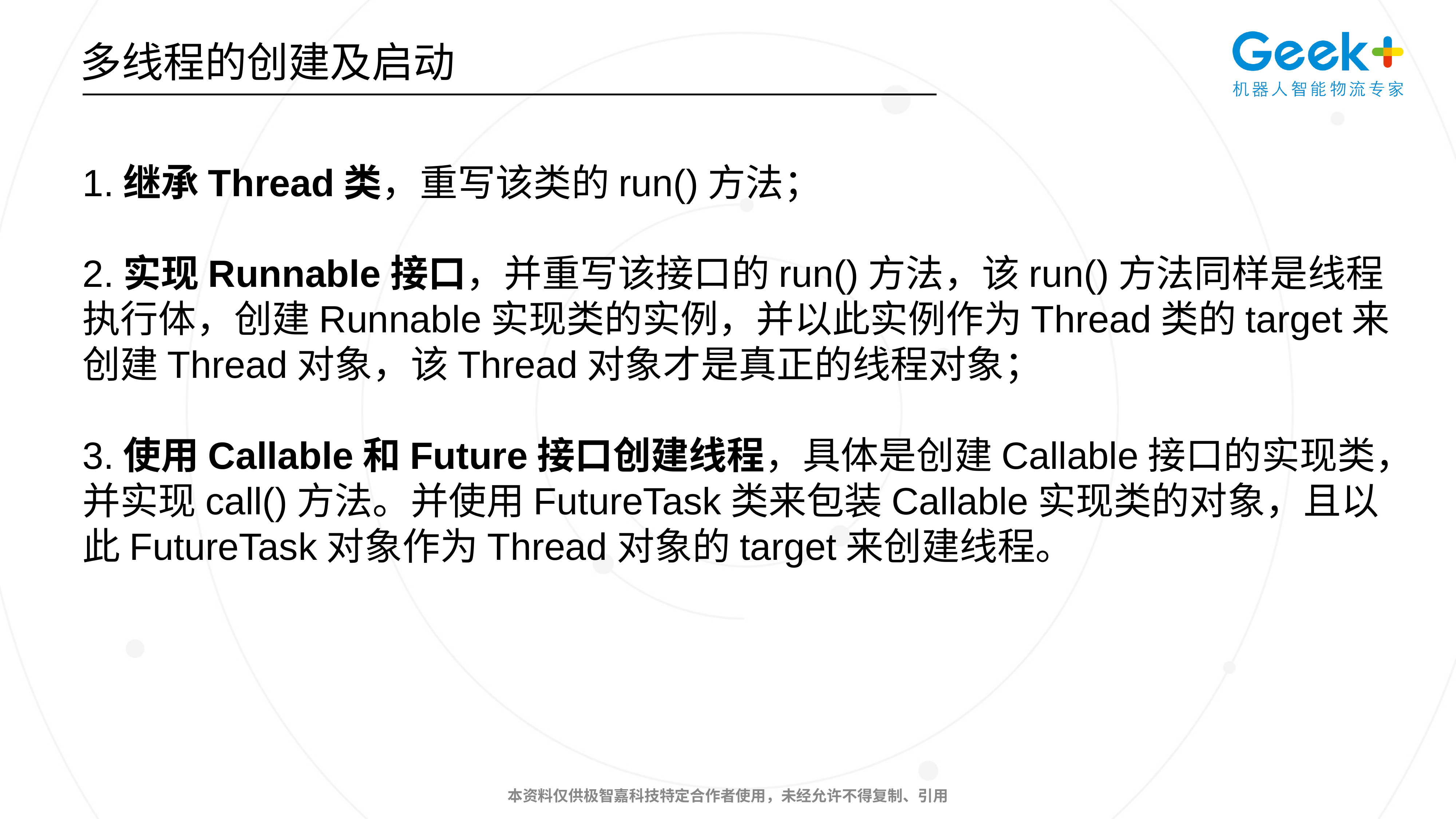

多线程的创建及启动
1.继承Thread类，重写该类的run()方法；

2.实现Runnable接口，并重写该接口的run()方法，该run()方法同样是线程执行体，创建Runnable实现类的实例，并以此实例作为Thread类的target来创建Thread对象，该Thread对象才是真正的线程对象；

3.使用Callable和Future接口创建线程，具体是创建Callable接口的实现类，并实现call()方法。并使用FutureTask类来包装Callable实现类的对象，且以此FutureTask对象作为Thread对象的target来创建线程。